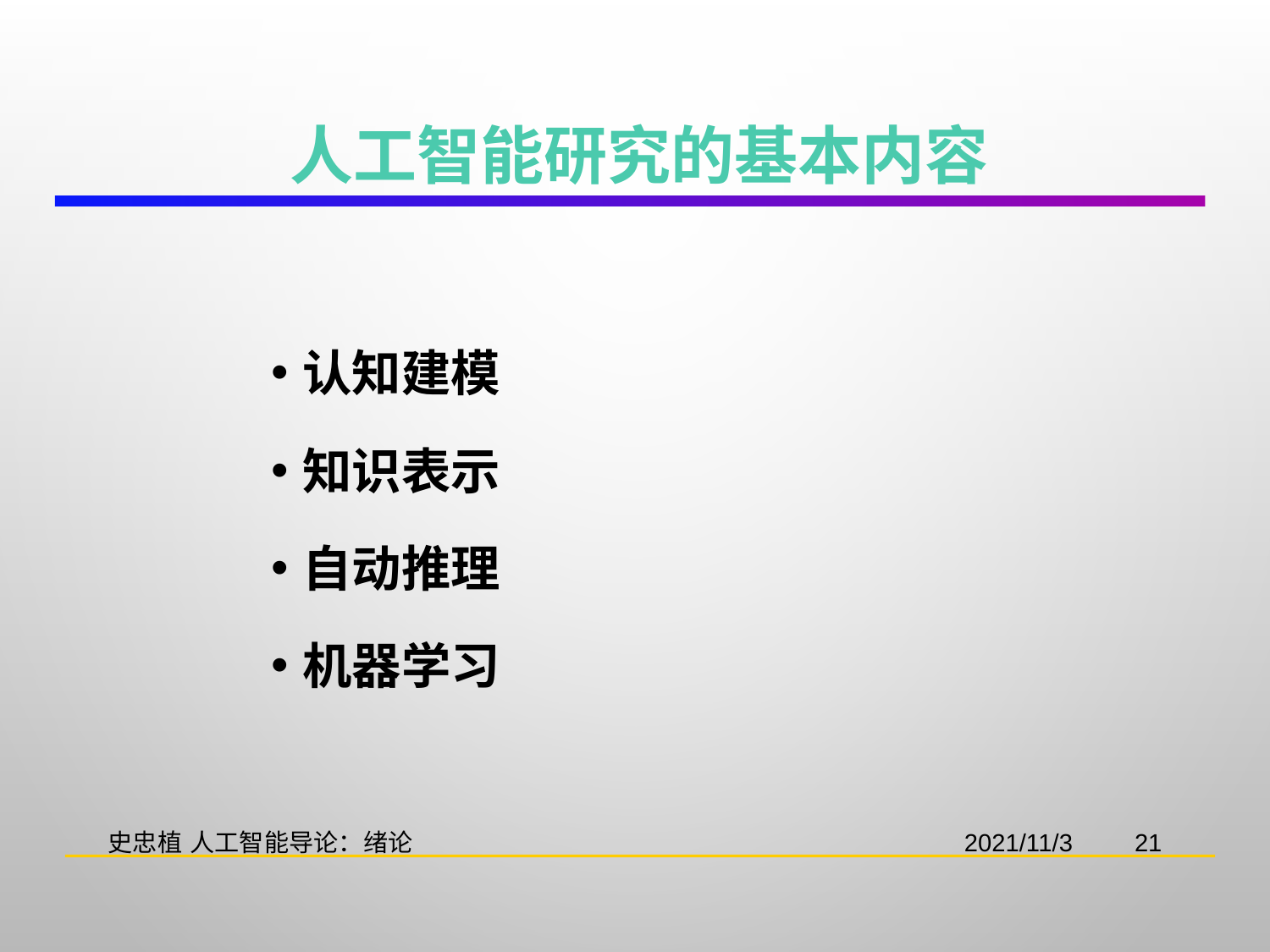

# 人工智能研究的基本内容
认知建模
知识表示
自动推理
机器学习
史忠植 人工智能导论：绪论
2021/11/3
21